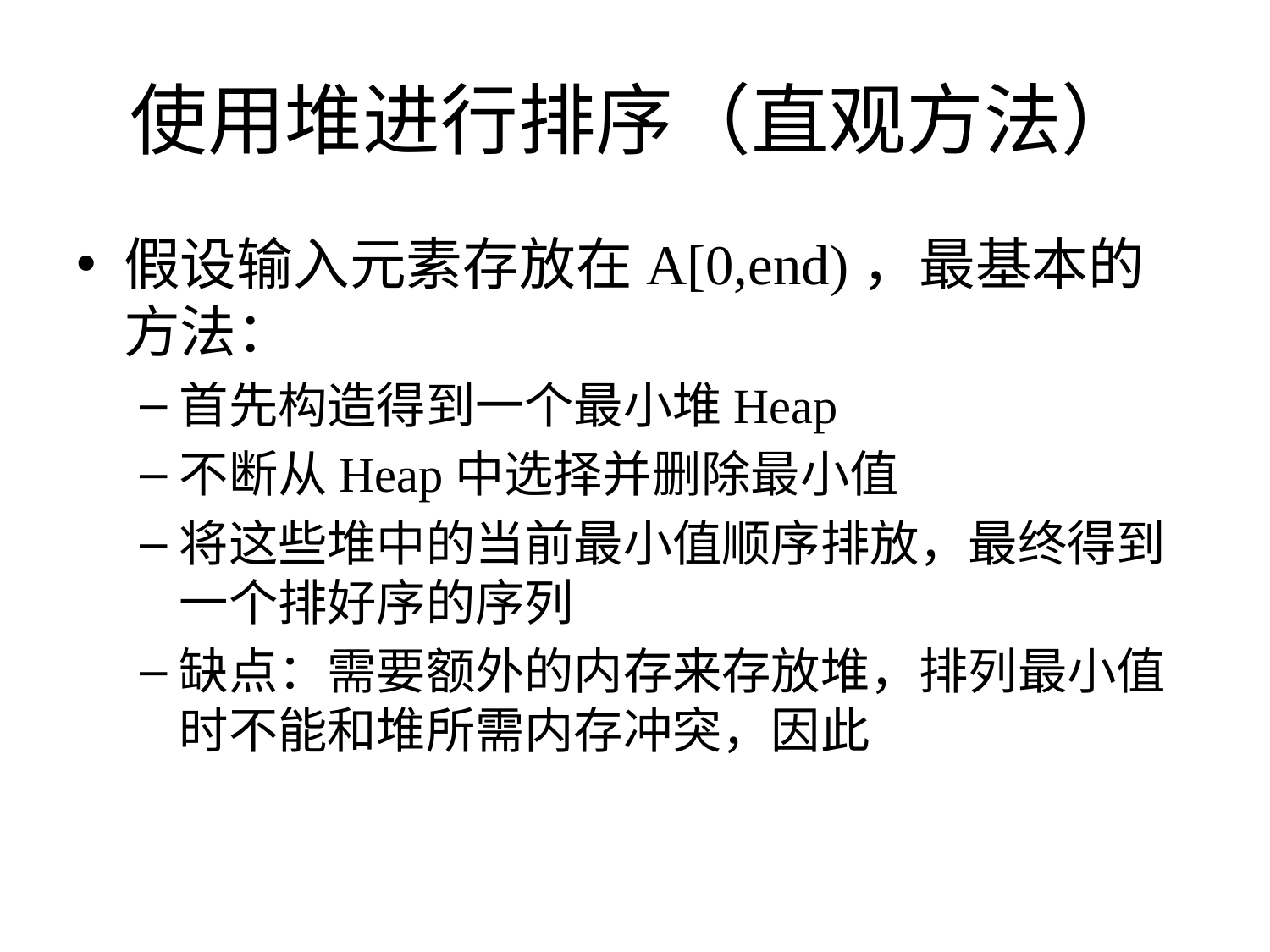

# 使用堆进行排序（直观方法）
假设输入元素存放在A[0,end)，最基本的方法：
首先构造得到一个最小堆Heap
不断从Heap中选择并删除最小值
将这些堆中的当前最小值顺序排放，最终得到一个排好序的序列
缺点：需要额外的内存来存放堆，排列最小值时不能和堆所需内存冲突，因此